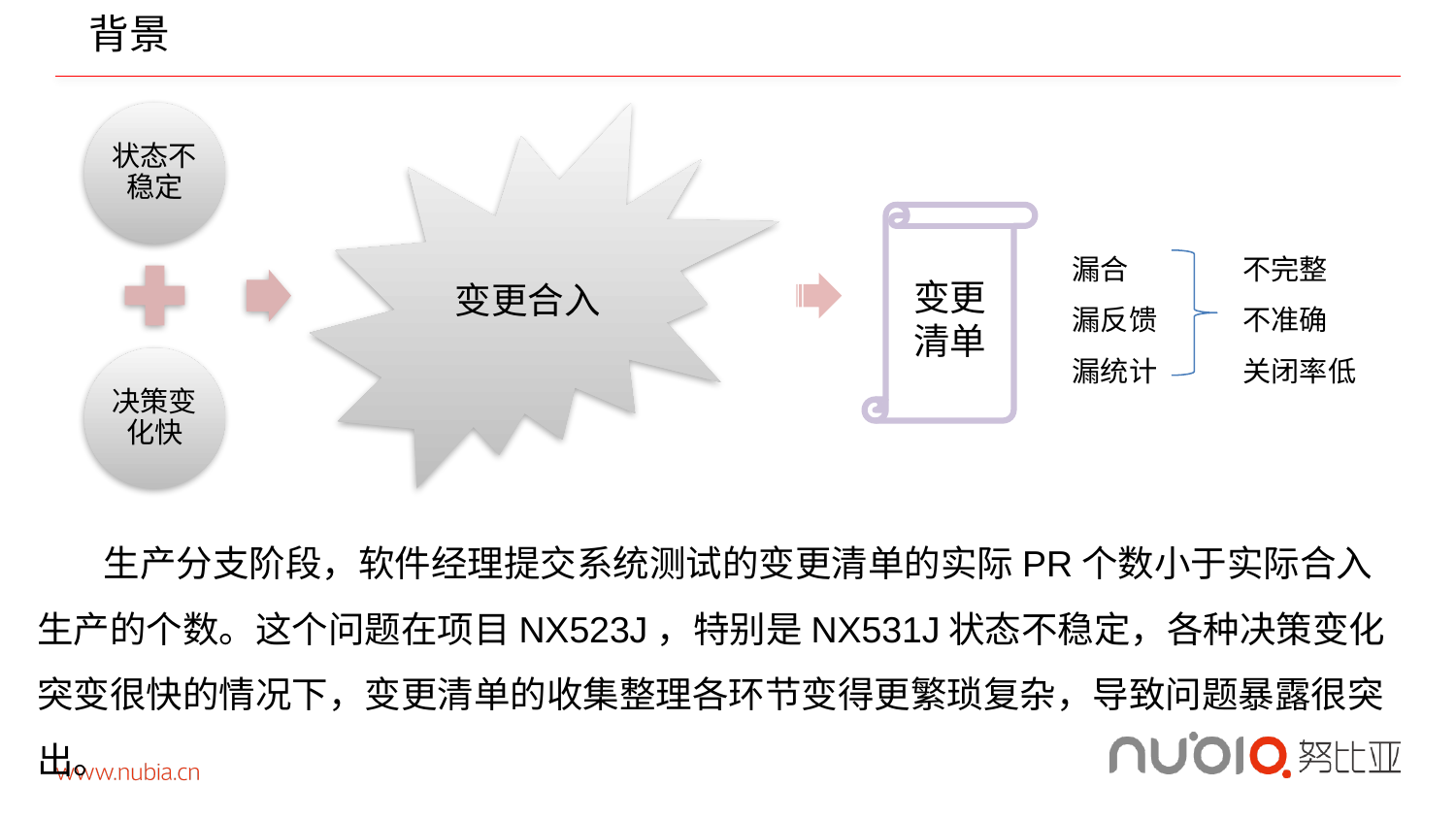

背景
状态不稳定

决策变化快

变更合入
变更清单
漏合
漏反馈
漏统计
不完整
不准确
关闭率低

       生产分支阶段，软件经理提交系统测试的变更清单的实际PR个数小于实际合入生产的个数。这个问题在项目NX523J，特别是NX531J状态不稳定，各种决策变化突变很快的情况下，变更清单的收集整理各环节变得更繁琐复杂，导致问题暴露很突出。